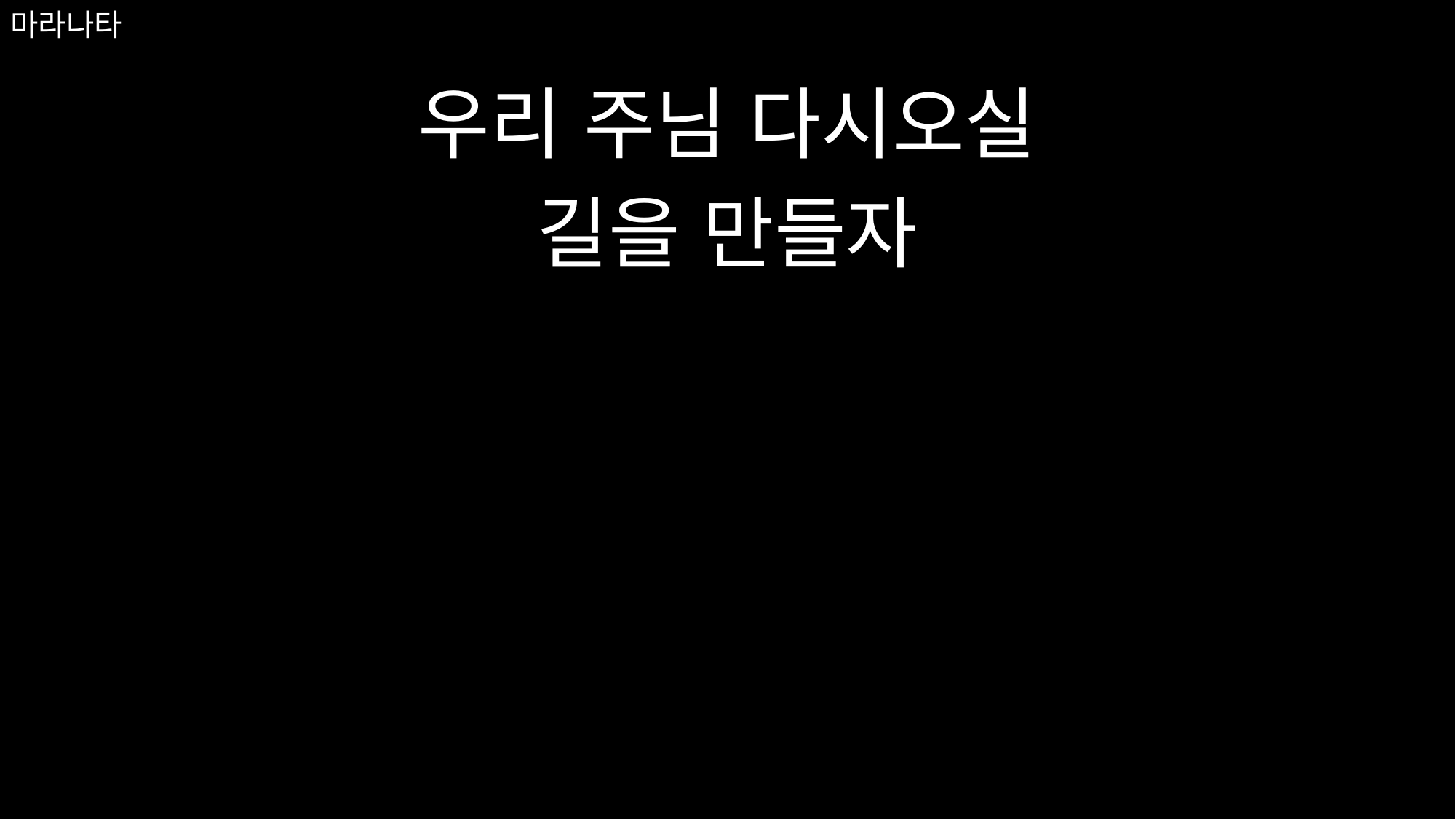

# 마라나타
우리 주님 다시오실
길을 만들자